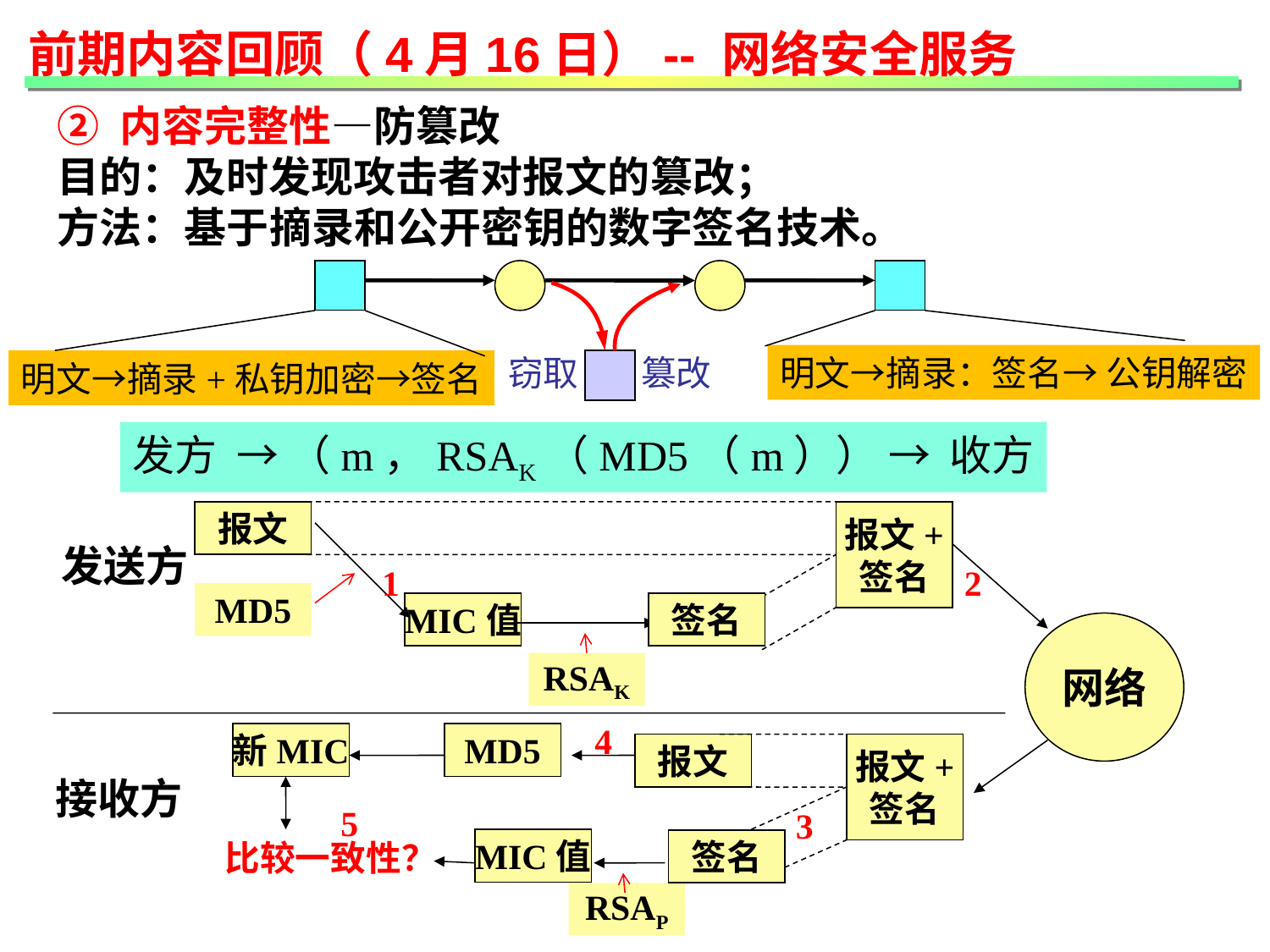

前期内容回顾（4月16日）-- 网络安全服务

② 内容完整性—防篡改
目的：及时发现攻击者对报文的篡改；
方法：基于摘录和公开密钥的数字签名技术。

窃取
篡改

明文→摘录+私钥加密→签名
明文→摘录：签名→ 公钥解密
发方  → （m，RSAK（MD5（m）） →  收方
报文

报文+
签名

发送方

1

2
MD5
MIC值
签名

网络

RSAK

4
新MIC
MD5
报文

报文+
签名

接收方

5
3
比较一致性？
MIC值
签名

RSAP